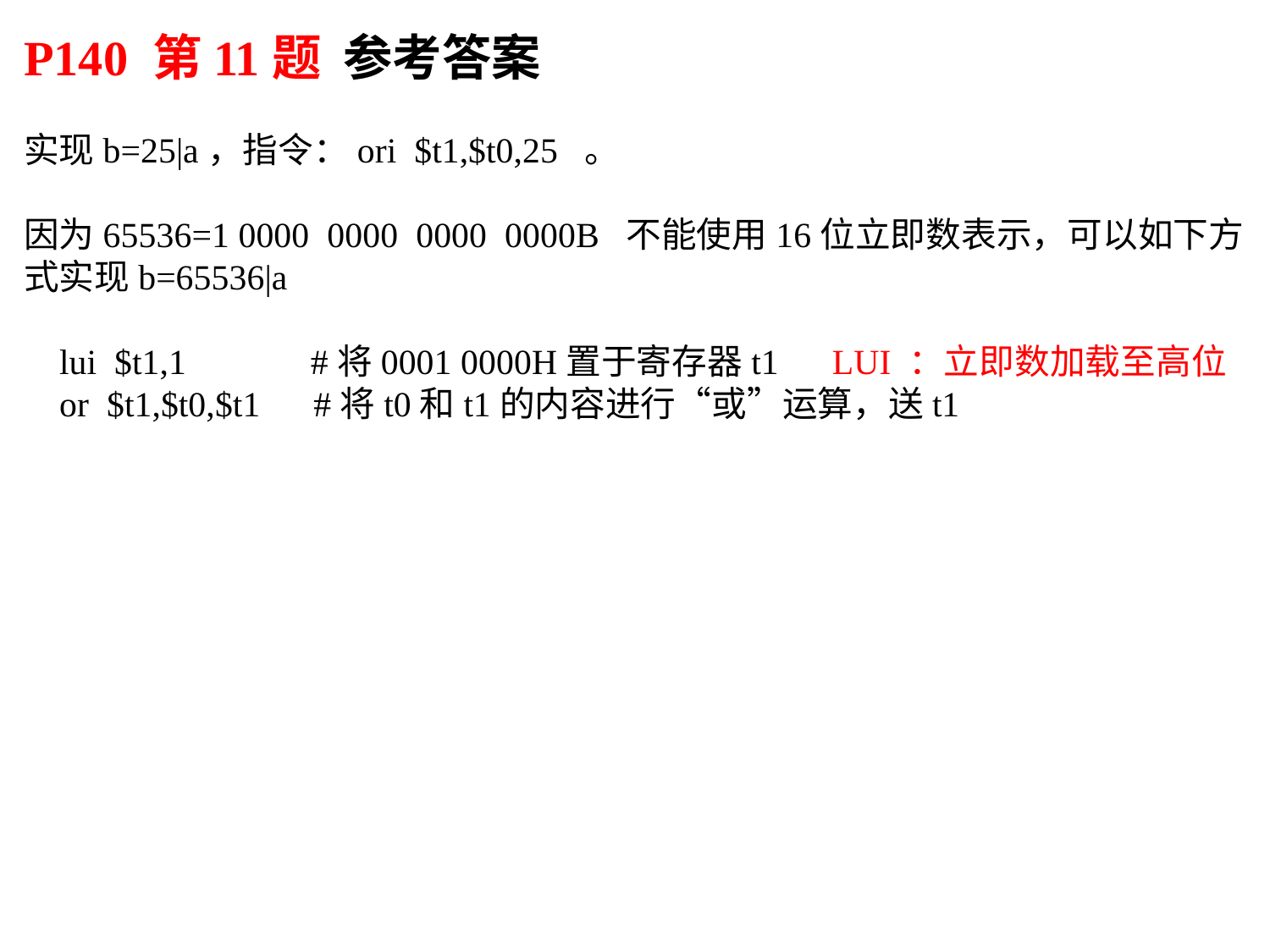

P140 第11题  参考答案

实现b=25|a，指令：ori  $t1,$t0,25  。

因为65536=1 0000  0000  0000  0000B  不能使用16位立即数表示，可以如下方式实现b=65536|a

    lui  $t1,1              #将0001 0000H置于寄存器t1      LUI ：立即数加载至高位
    or  $t1,$t0,$t1      #将t0和t1的内容进行“或”运算，送t1